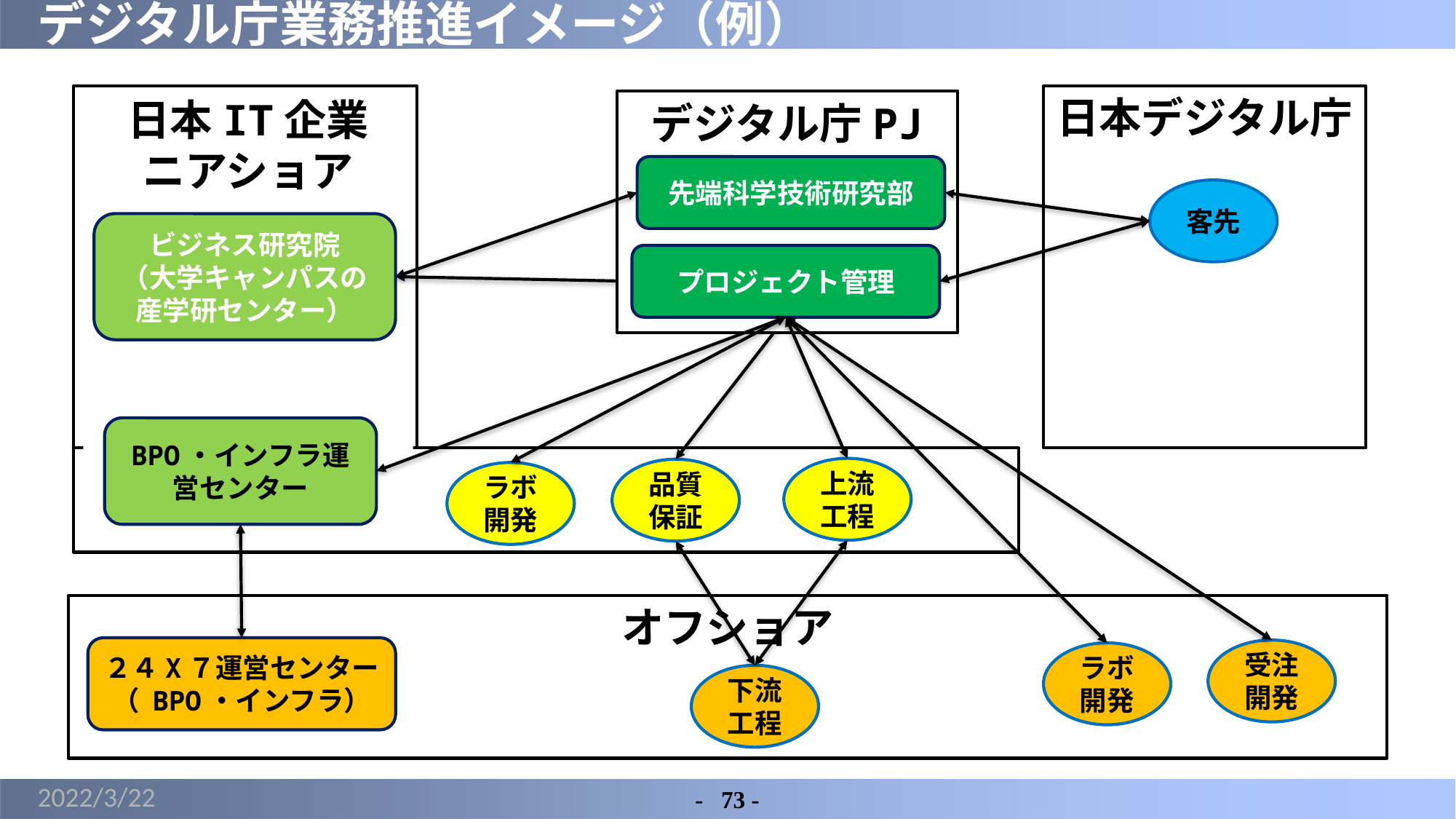

# デジタル庁業務推進イメージ（例）
日本デジタル庁

日本IT企業
ニアショア
デジタル庁PJ
先端科学技術研究部
客先
ビジネス研究院
（大学キャンパスの産学研センター）
プロジェクト管理
BPO・インフラ運営センター

上流工程
品質保証
ラボ開発
オフショア
２４X７運営センター
（ BPO・インフラ）
受注開発
ラボ開発
下流工程
2022/3/22
-	73 -